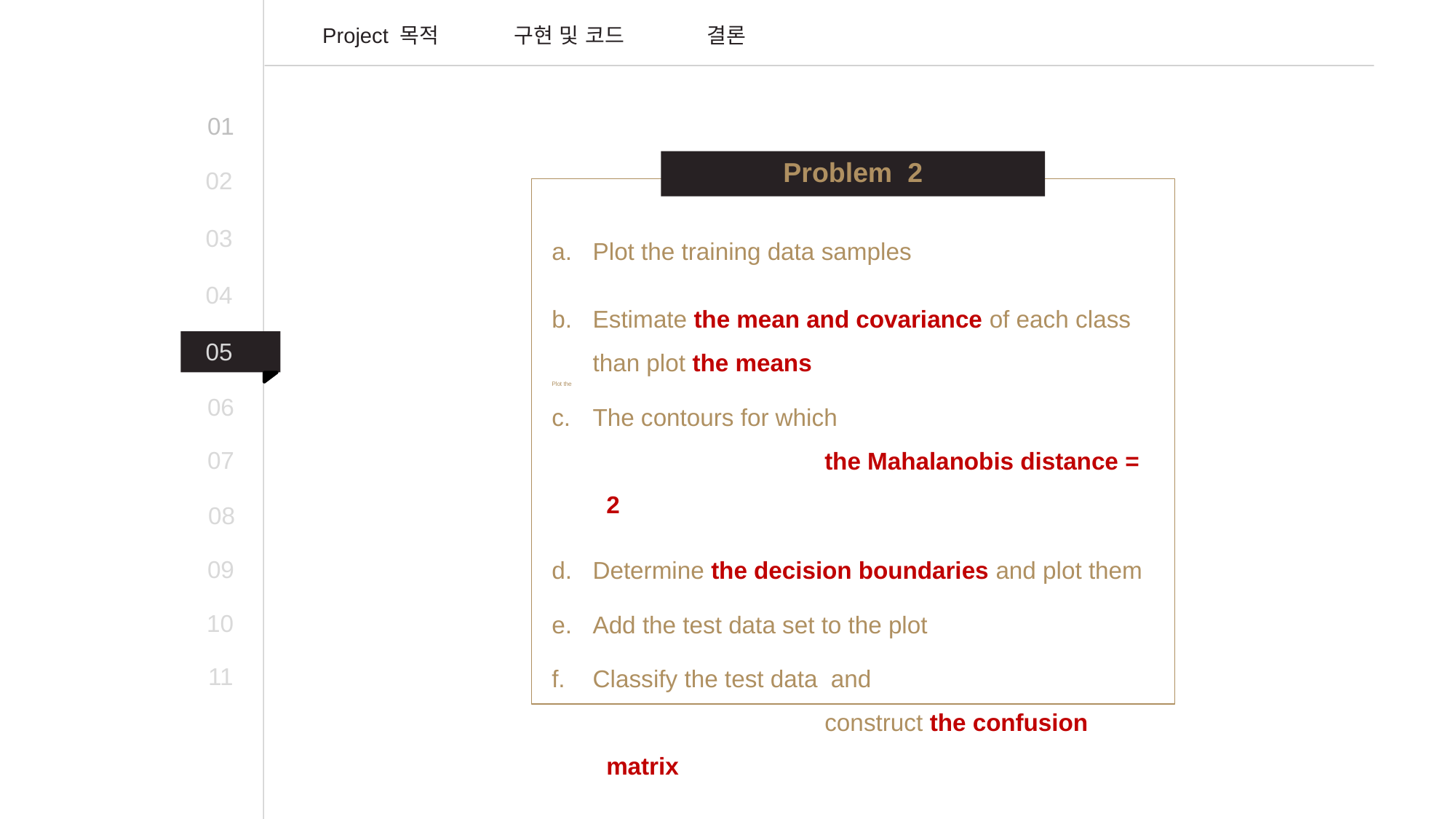

Project 목적
구현 및 코드
결론
01
Problem  2

Plot the training data samples

Estimate the mean and covariance of each class than plot the means
Plot the
The contours for which
		the Mahalanobis distance = 2

Determine the decision boundaries and plot them

Add the test data set to the plot

Classify the test data  and
		construct the confusion matrix

02
03
04

05

06
07
08
09
10
11